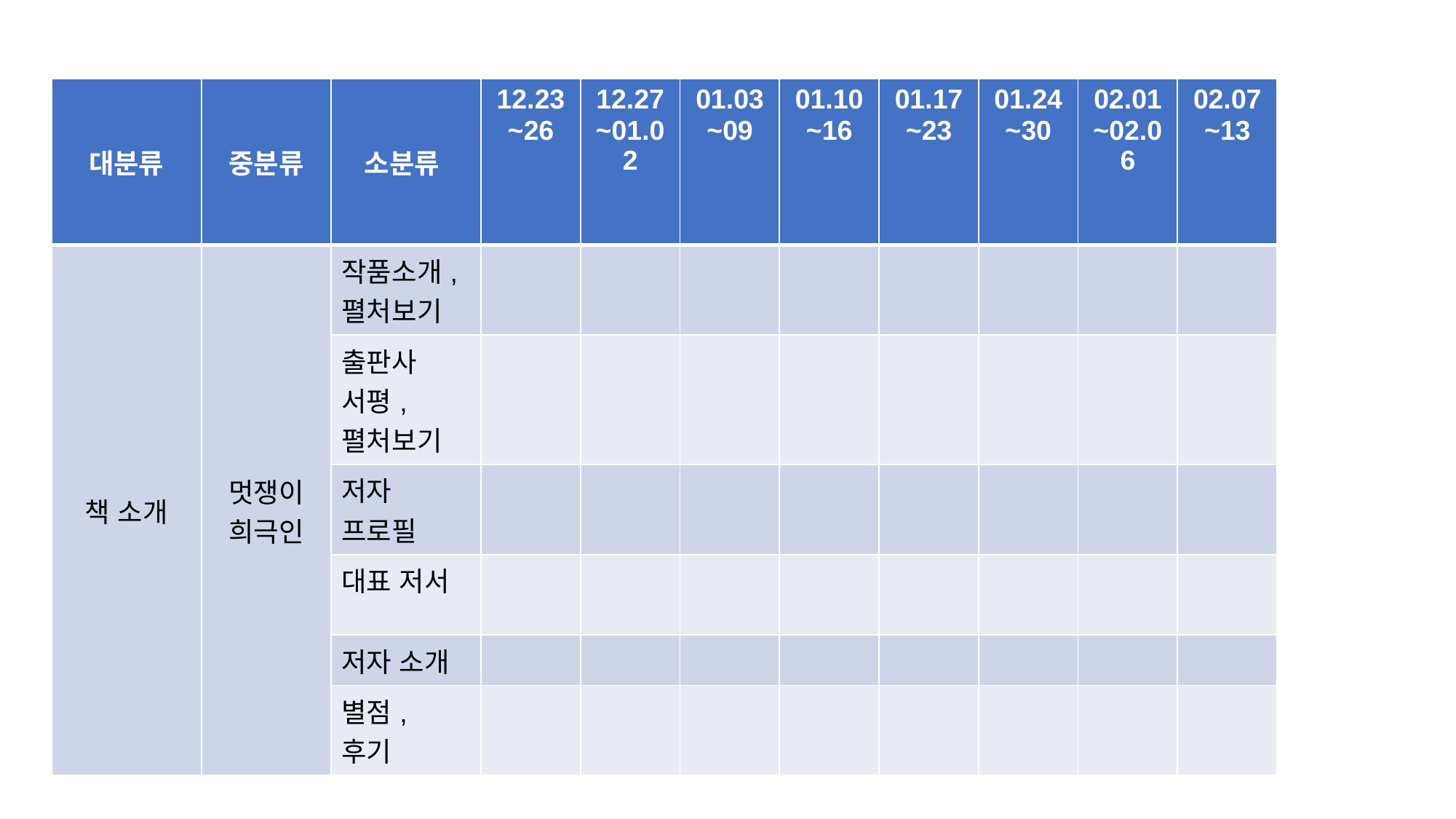

| 대분류​ | 중분류​ | 소분류 ​ | 12.23~26​ | 12.27~01.02​ ​ | 01.03~09​ ​ | 01.10~16​ ​ | 01.17~23​ | 01.24~30​ | 02.01~02.06​ | 02.07~13​ |
| --- | --- | --- | --- | --- | --- | --- | --- | --- | --- | --- |
| 책 소개 | 멋쟁이 희극인 | 작품소개​, 펼처보기 | ​ | ​ | ​ | ​ | ​ | ​ | ​ | ​ |
|  |  | 출판사 서평,펼처보기​ | ​ | ​ | ​ | ​ | ​ | ​ | ​ | ​ |
|  |  | 저자 프로필 | ​ | ​ | ​ | ​ | ​ | ​ | ​ | ​ |
|  |  | 대표 저서 | ​ | ​ | ​ | ​ | ​ | ​ | ​ | ​ |
|  |  | 저자 소개 | ​ | ​ | ​ | ​ | ​ | ​ | ​ | ​ |
|  |  | 별점, 후기 | ​ | ​ | ​ | ​ | ​ | ​ | ​ | ​ |